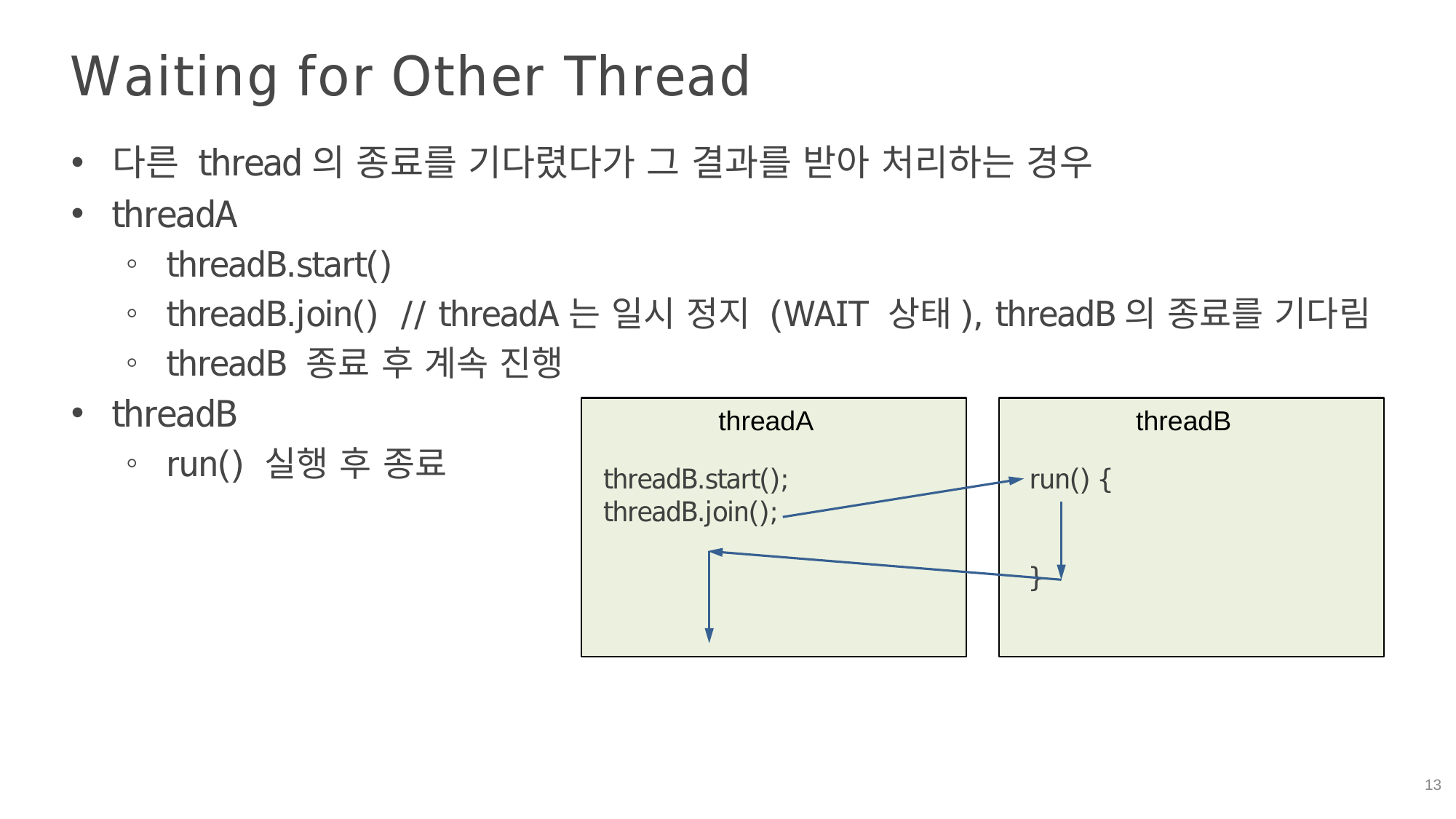

# Waiting for Other Thread
다른 thread의 종료를 기다렸다가 그 결과를 받아 처리하는 경우
threadA
threadB.start()
threadB.join()  // threadA는 일시 정지 (WAIT 상태), threadB의 종료를 기다림
threadB 종료 후 계속 진행
threadB
run() 실행 후 종료

  threadB.start();
  threadB.join();

threadA

   run() {

   }

threadB
13